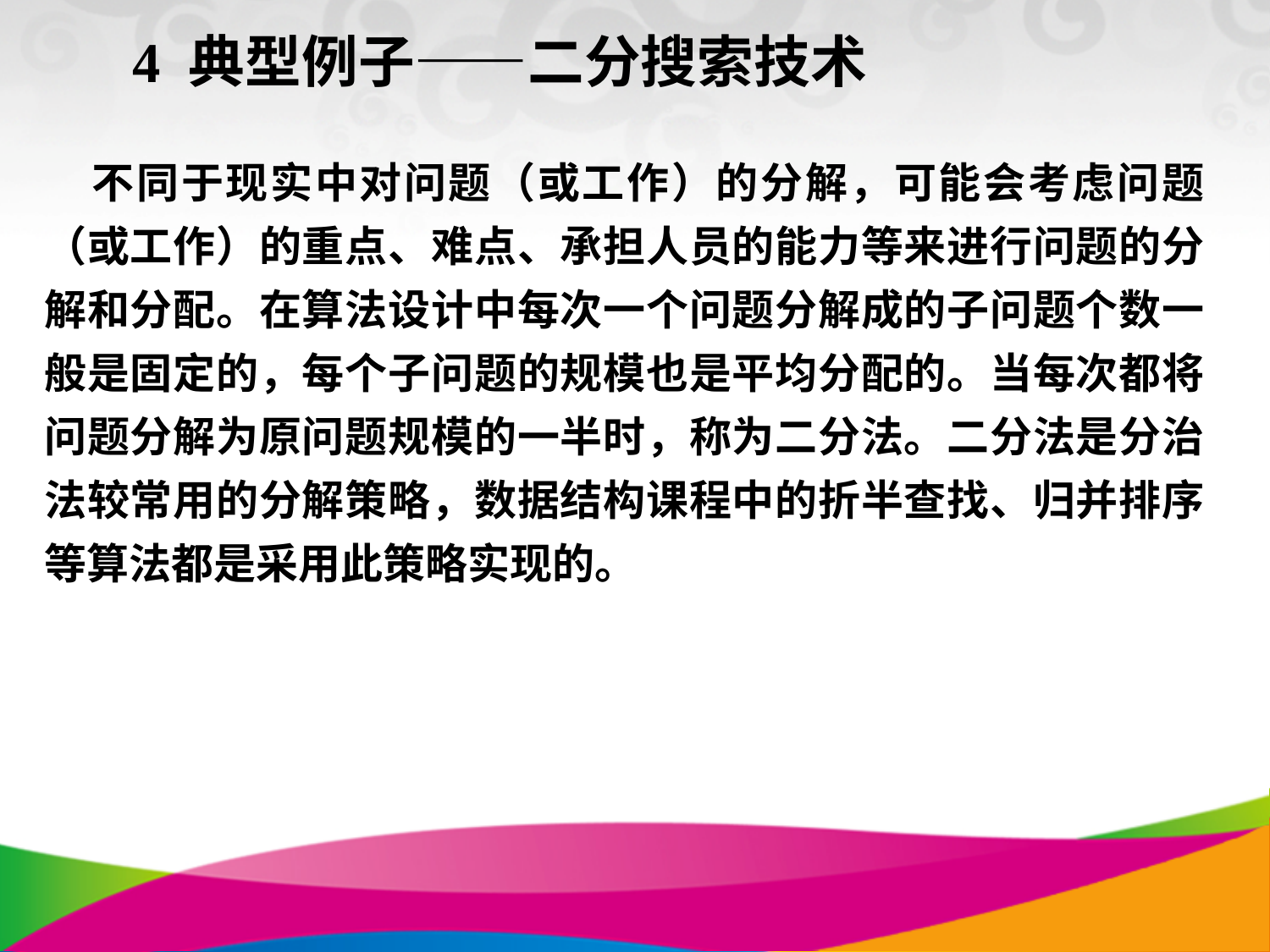

# 4 典型例子——二分搜索技术
   不同于现实中对问题（或工作）的分解，可能会考虑问题（或工作）的重点、难点、承担人员的能力等来进行问题的分解和分配。在算法设计中每次一个问题分解成的子问题个数一般是固定的，每个子问题的规模也是平均分配的。当每次都将问题分解为原问题规模的一半时，称为二分法。二分法是分治法较常用的分解策略，数据结构课程中的折半查找、归并排序等算法都是采用此策略实现的。